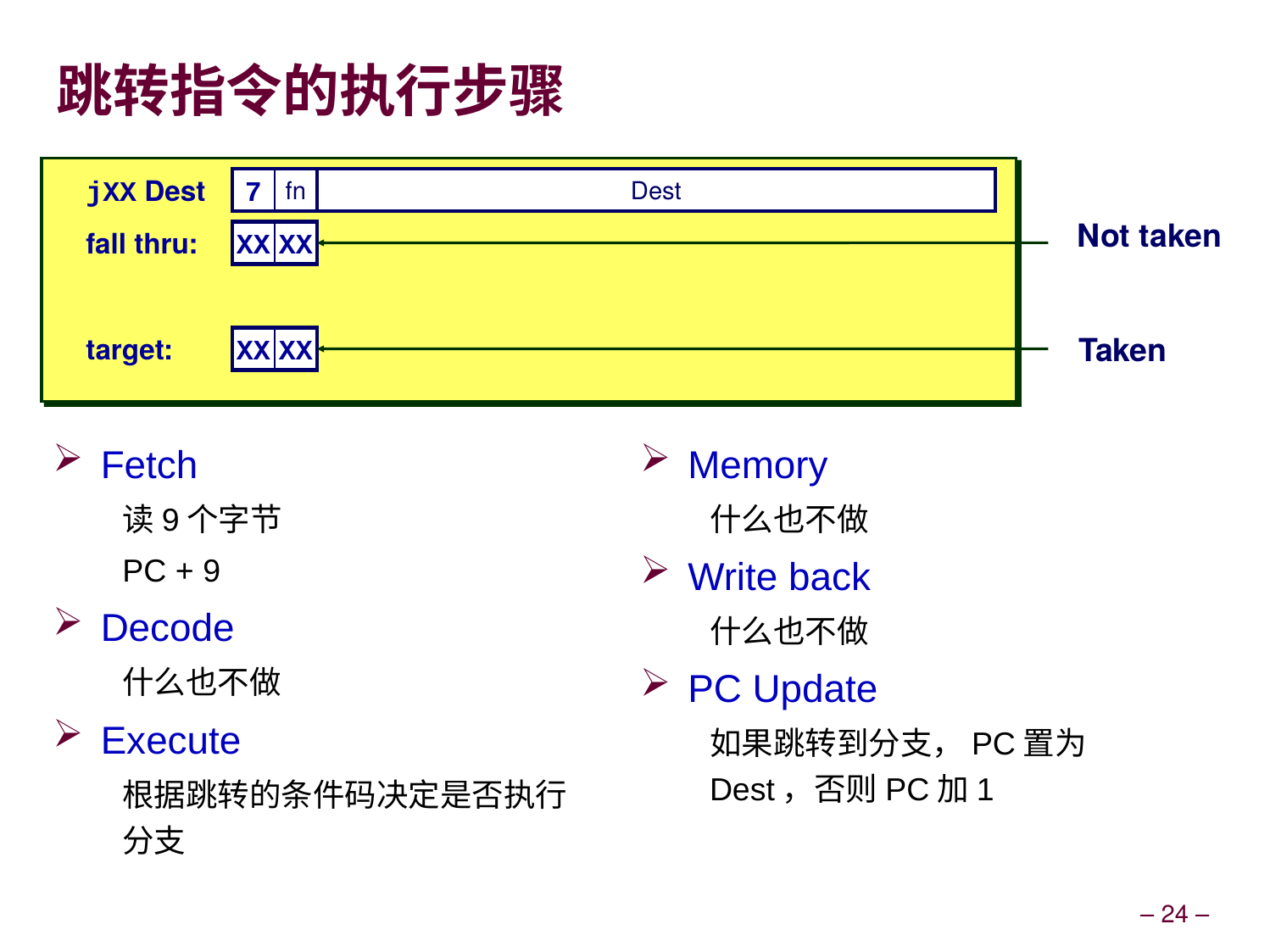

# 跳转指令的执行步骤

jXX Dest
7

fn
Dest
Not taken
fall thru:
XX

XX

target:
XX

XX
Taken

Fetch
读9个字节
PC + 9
Decode
什么也不做
Execute
根据跳转的条件码决定是否执行分支
Memory
什么也不做
Write back
什么也不做
PC Update
如果跳转到分支，PC置为Dest，否则PC加1